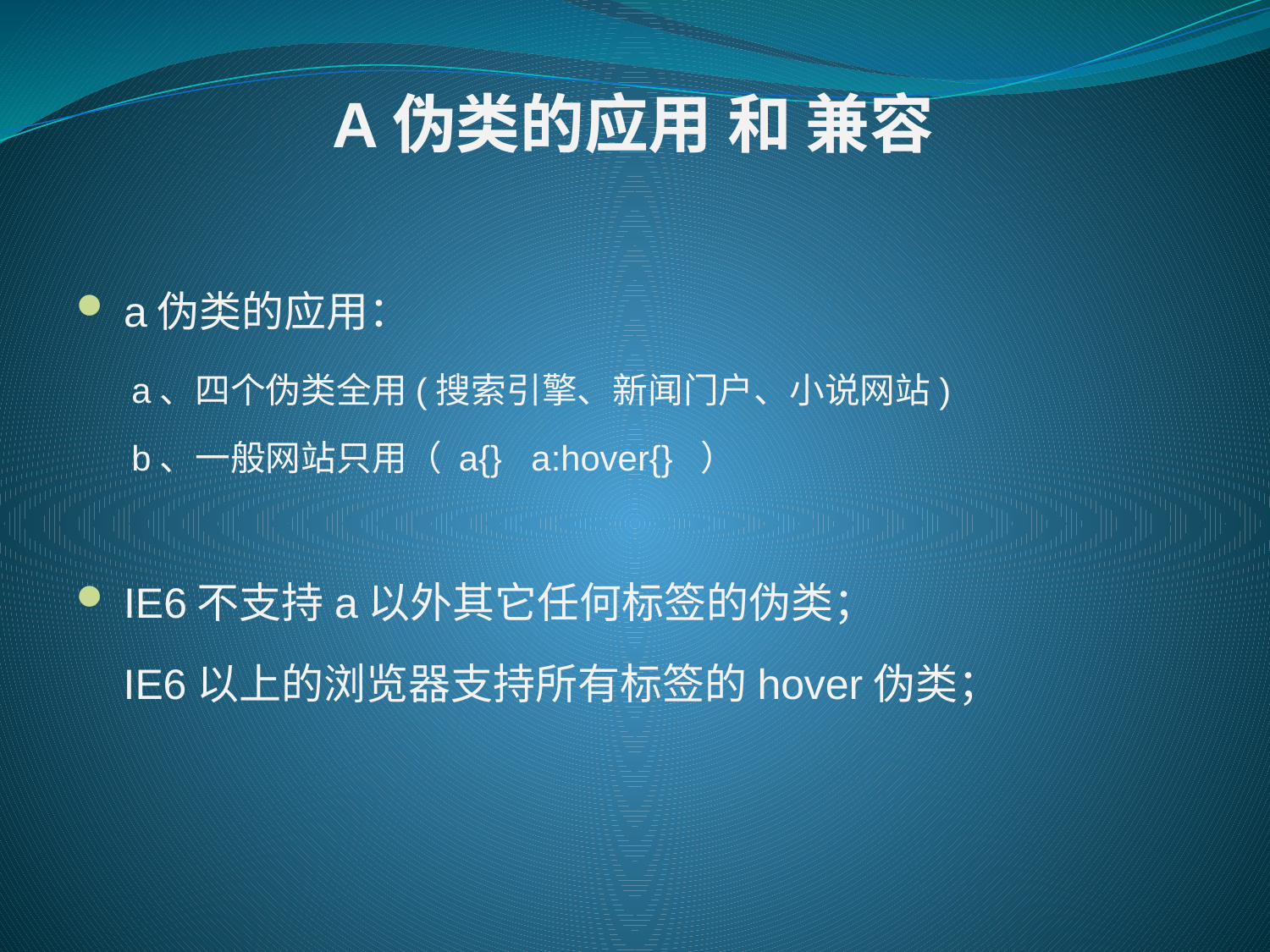

A伪类的应用 和 兼容

a伪类的应用：

a、四个伪类全用(搜索引擎、新闻门户、小说网站)

b、一般网站只用（ a{}   a:hover{}  ）

IE6不支持a以外其它任何标签的伪类；

    IE6以上的浏览器支持所有标签的hover伪类；